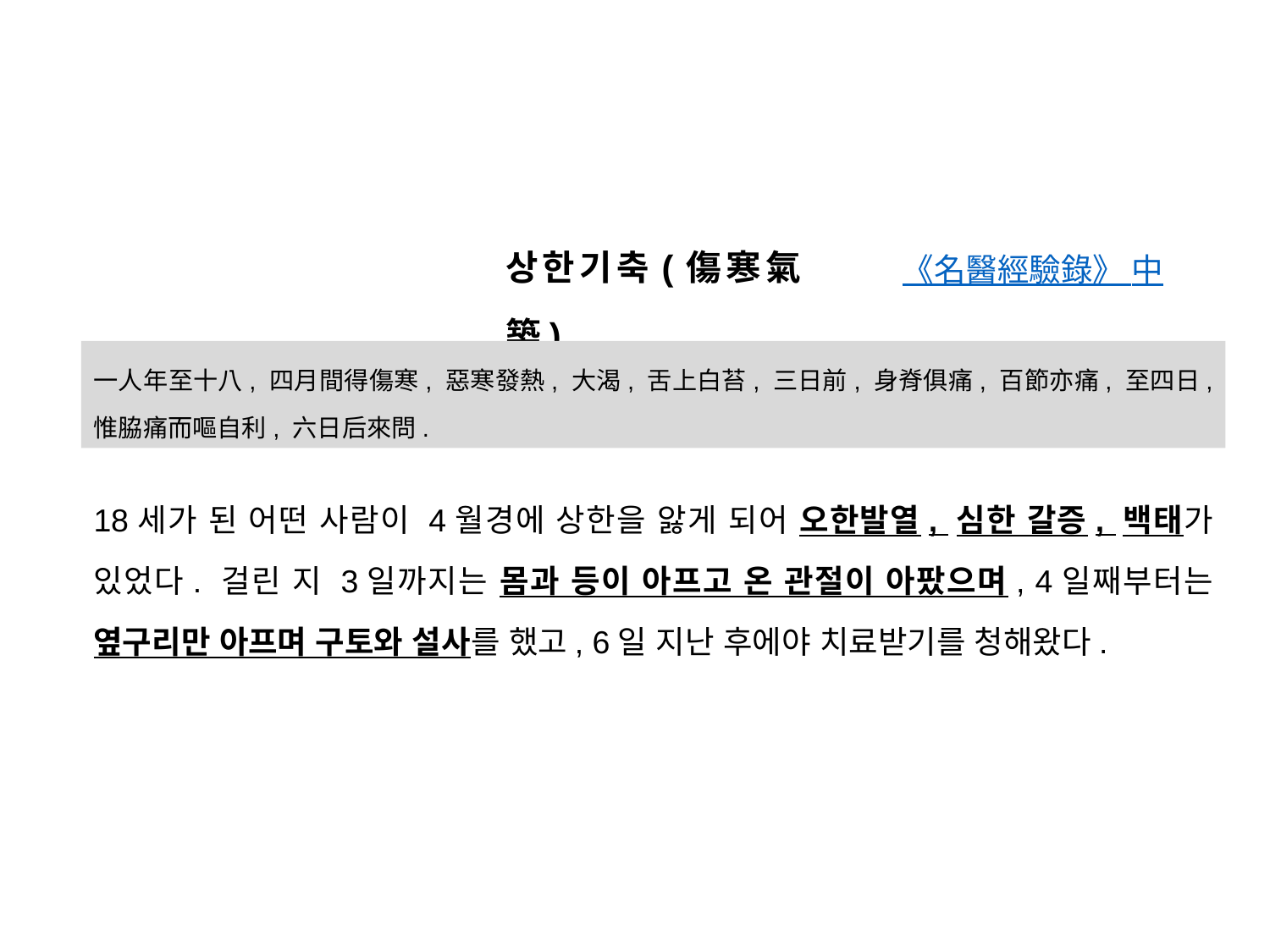

상한기축(傷寒氣築)
《名醫經驗錄》 中
一人年至十八, 四月間得傷寒, 惡寒發熱, 大渴, 舌上白苔, 三日前, 身脊俱痛, 百節亦痛, 至四日, 惟脇痛而嘔自利, 六日后來問.
18세가 된 어떤 사람이 4월경에 상한을 앓게 되어 오한발열, 심한 갈증, 백태가 있었다. 걸린 지 3일까지는 몸과 등이 아프고 온 관절이 아팠으며, 4일째부터는 옆구리만 아프며 구토와 설사를 했고, 6일 지난 후에야 치료받기를 청해왔다.